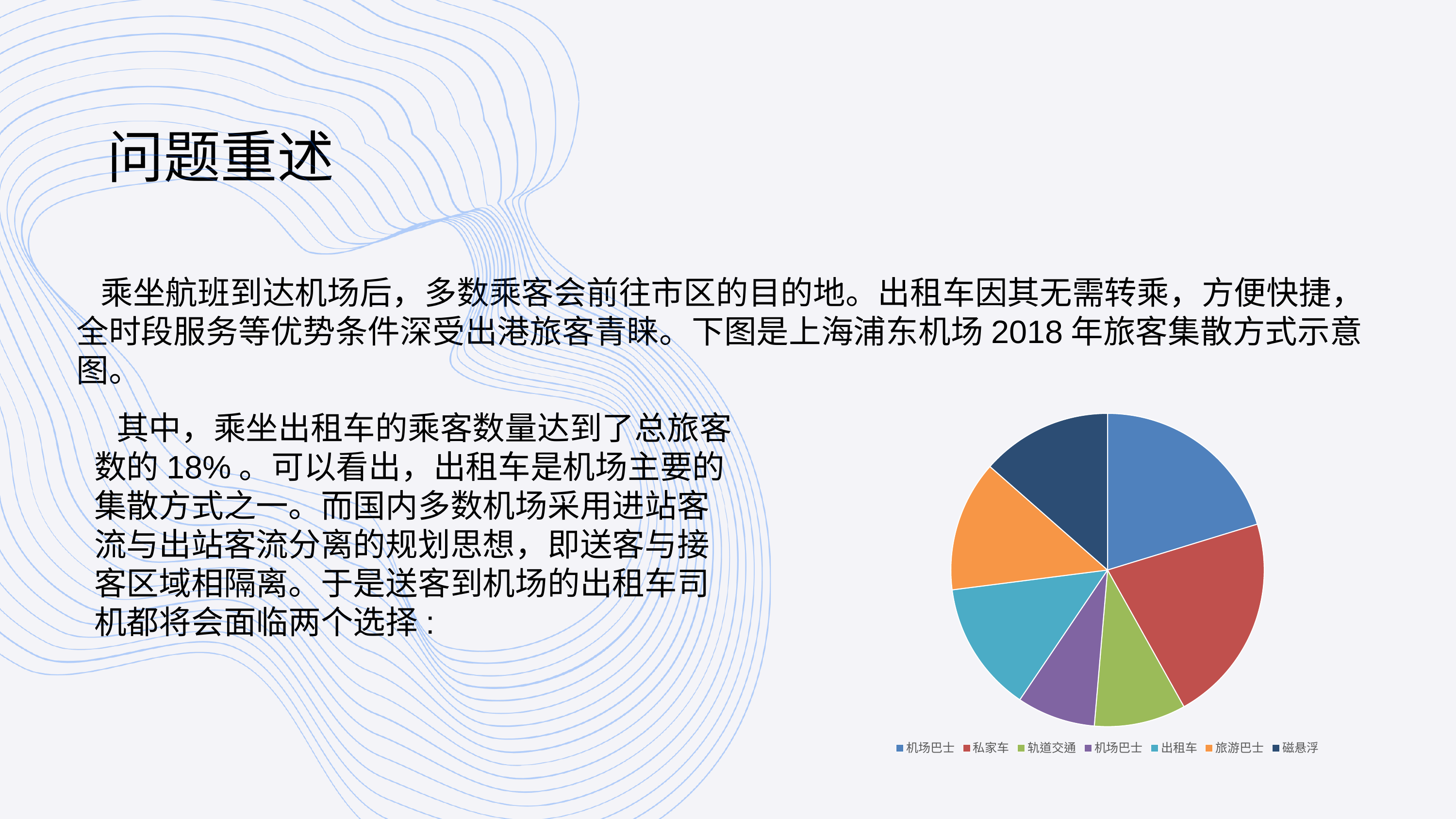

问题重述
乘坐航班到达机场后，多数乘客会前往市区的目的地。出租车因其无需转乘，方便快捷，全时段服务等优势条件深受出港旅客青睐。下图是上海浦东机场2018年旅客集散方式示意图。
# 其中，乘坐出租车的乘客数量达到了总旅客数的18%。可以看出，出租车是机场主要的集散方式之一。而国内多数机场采用进站客流与出站客流分离的规划思想，即送客与接客区域相隔离。于是送客到机场的出租车司机都将会面临两个选择:

### Chart

| Category | 销售额 |
|---|---|
| 机场巴士 | 3.0 |
| 私家车 | 3.2 |
| 轨道交通 | 1.4 |
| 机场巴士 | 1.2 |
| 出租车 | 2.0 |
| 旅游巴士 | 2.0 |
| 磁悬浮 | 2.0 |